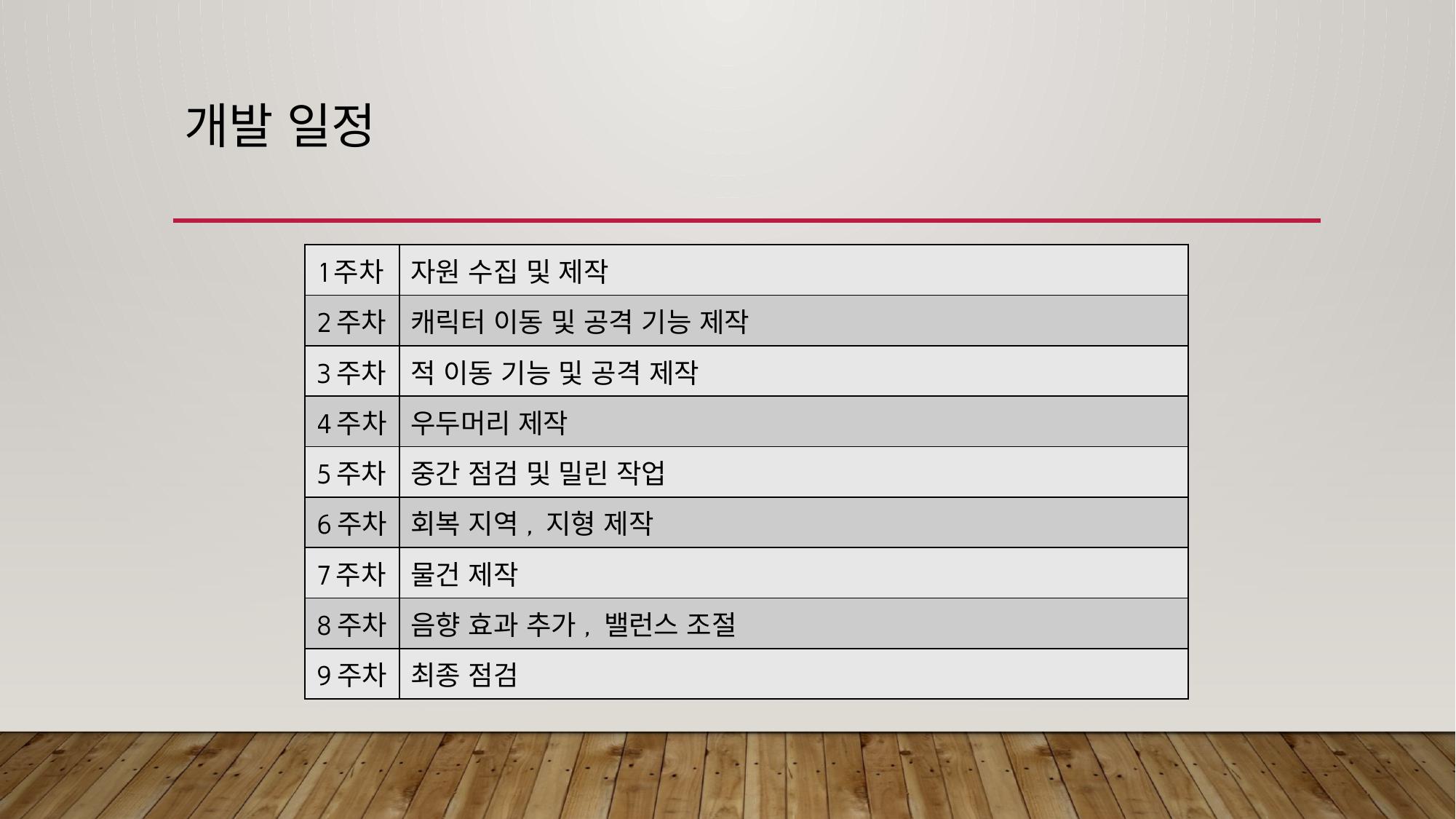

# 개발 일정
| 1주차 | 자원 수집 및 제작 |
| --- | --- |
| 2주차 | 캐릭터 이동 및 공격 기능 제작 |
| 3주차 | 적 이동 기능 및 공격 제작 |
| 4주차 | 우두머리 제작 |
| 5주차 | 중간 점검 및 밀린 작업 |
| 6주차 | 회복 지역, 지형 제작 |
| 7주차 | 물건 제작 |
| 8주차 | 음향 효과 추가, 밸런스 조절 |
| 9주차 | 최종 점검 |